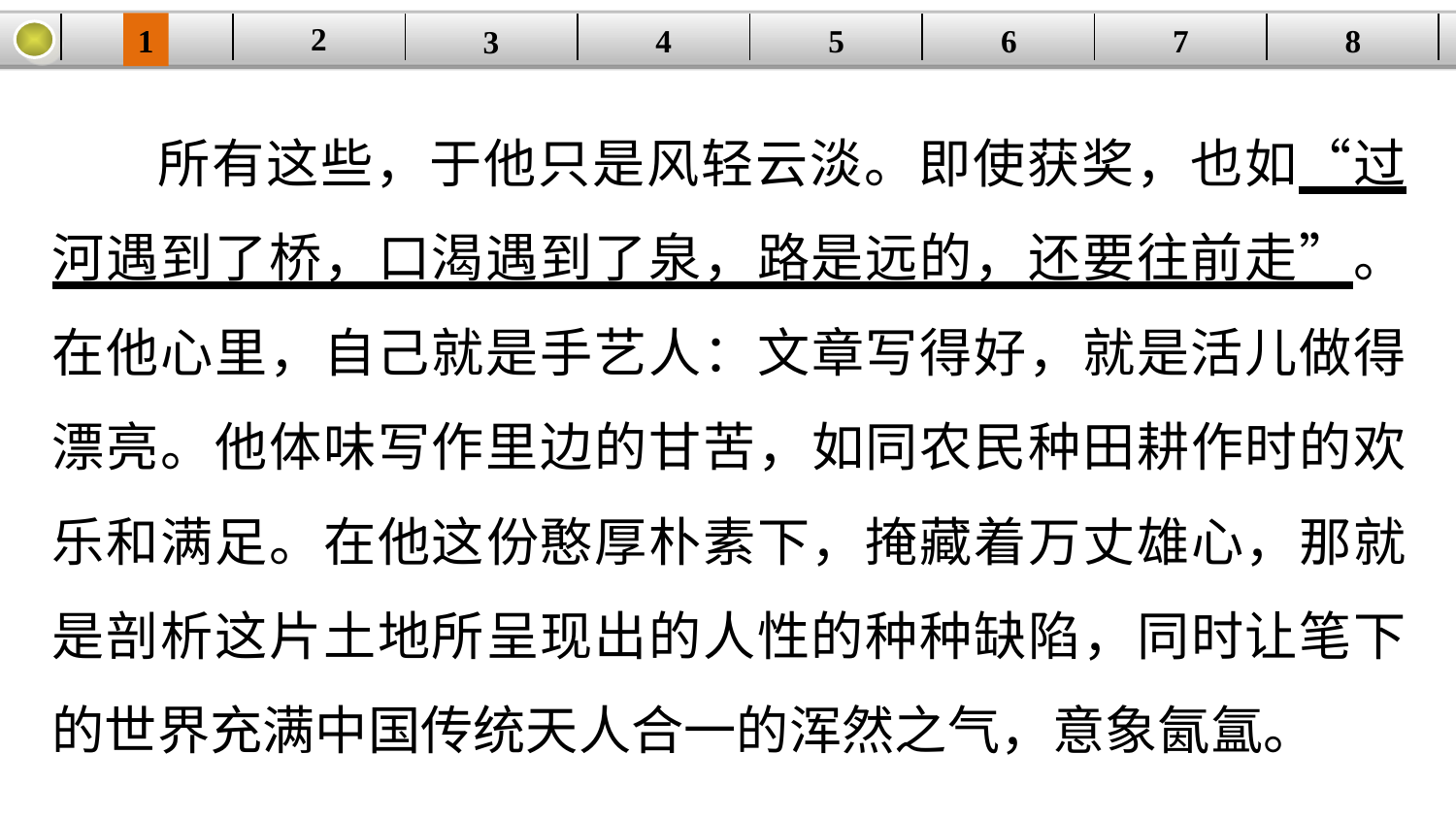

2
1
8
7
6
|  |  |  |  |  |  |  |  |
| --- | --- | --- | --- | --- | --- | --- | --- |
5
4
3

所有这些，于他只是风轻云淡。即使获奖，也如“过河遇到了桥，口渴遇到了泉，路是远的，还要往前走”。在他心里，自己就是手艺人：文章写得好，就是活儿做得漂亮。他体味写作里边的甘苦，如同农民种田耕作时的欢乐和满足。在他这份憨厚朴素下，掩藏着万丈雄心，那就是剖析这片土地所呈现出的人性的种种缺陷，同时让笔下的世界充满中国传统天人合一的浑然之气，意象氤氲。